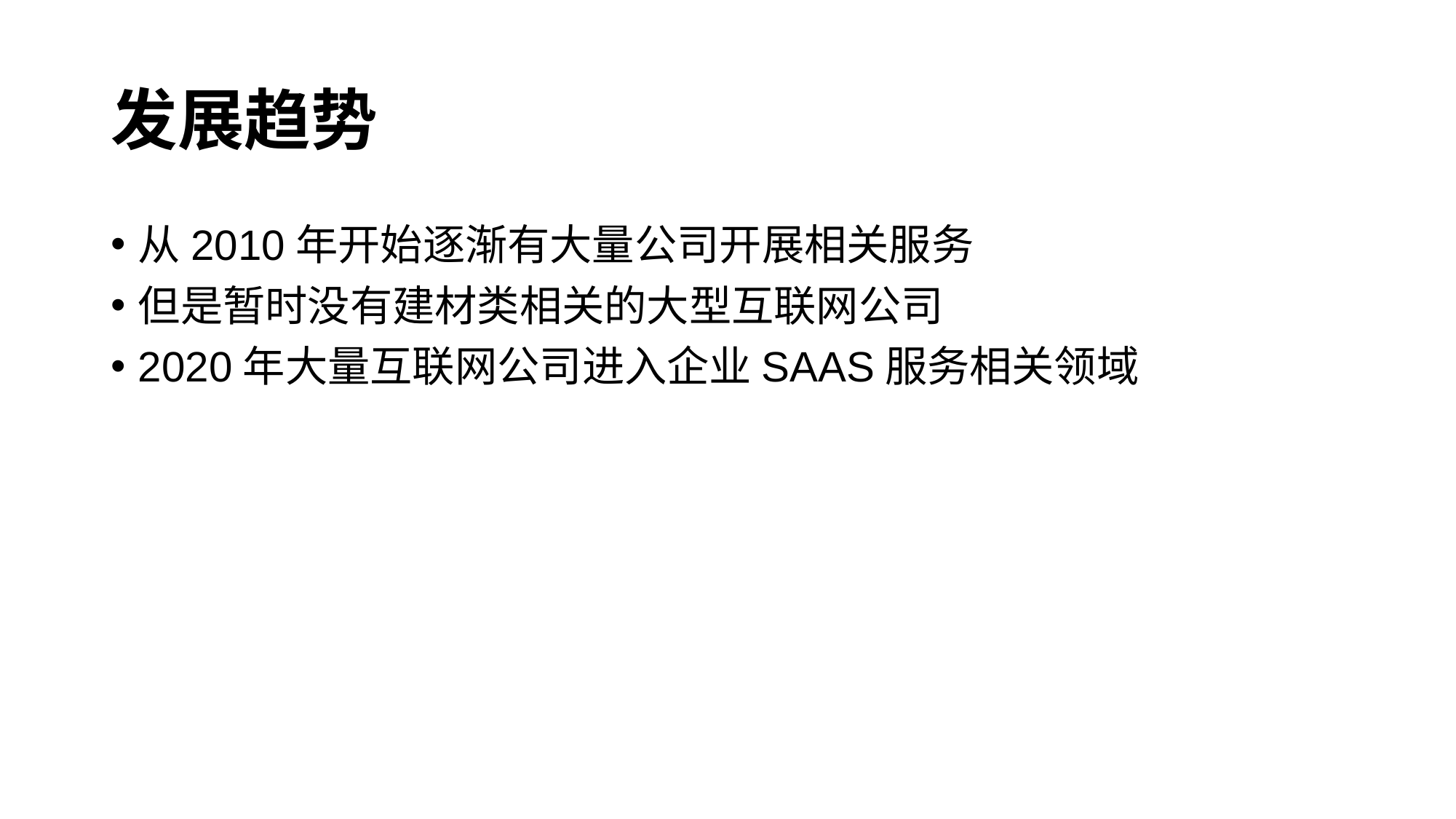

# 发展趋势
从2010年开始逐渐有大量公司开展相关服务
但是暂时没有建材类相关的大型互联网公司
2020年大量互联网公司进入企业SAAS服务相关领域